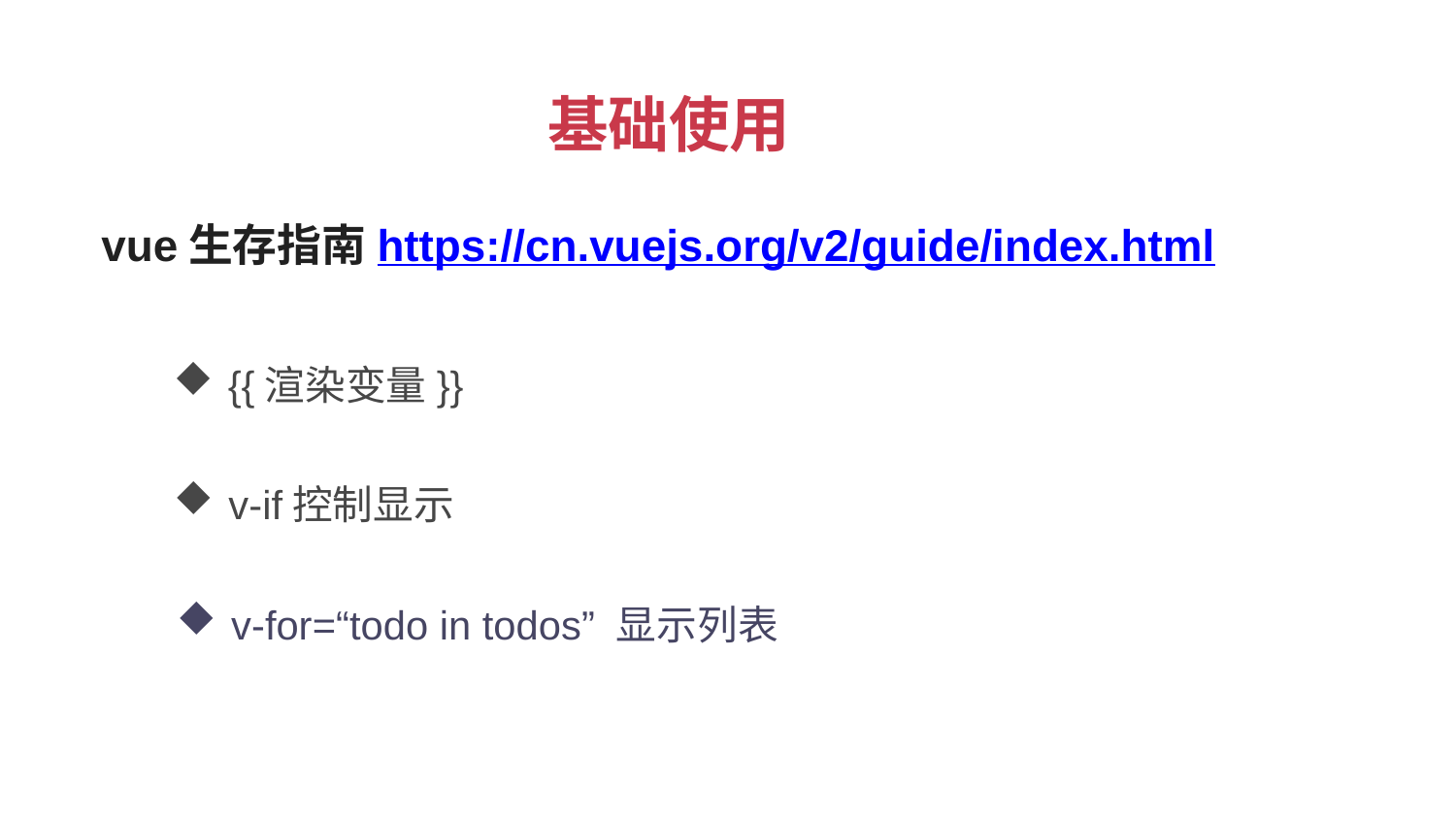

基础使用
 vue生存指南https://cn.vuejs.org/v2/guide/index.html
{{渲染变量}}
v-if控制显示
v-for=“todo in todos” 显示列表